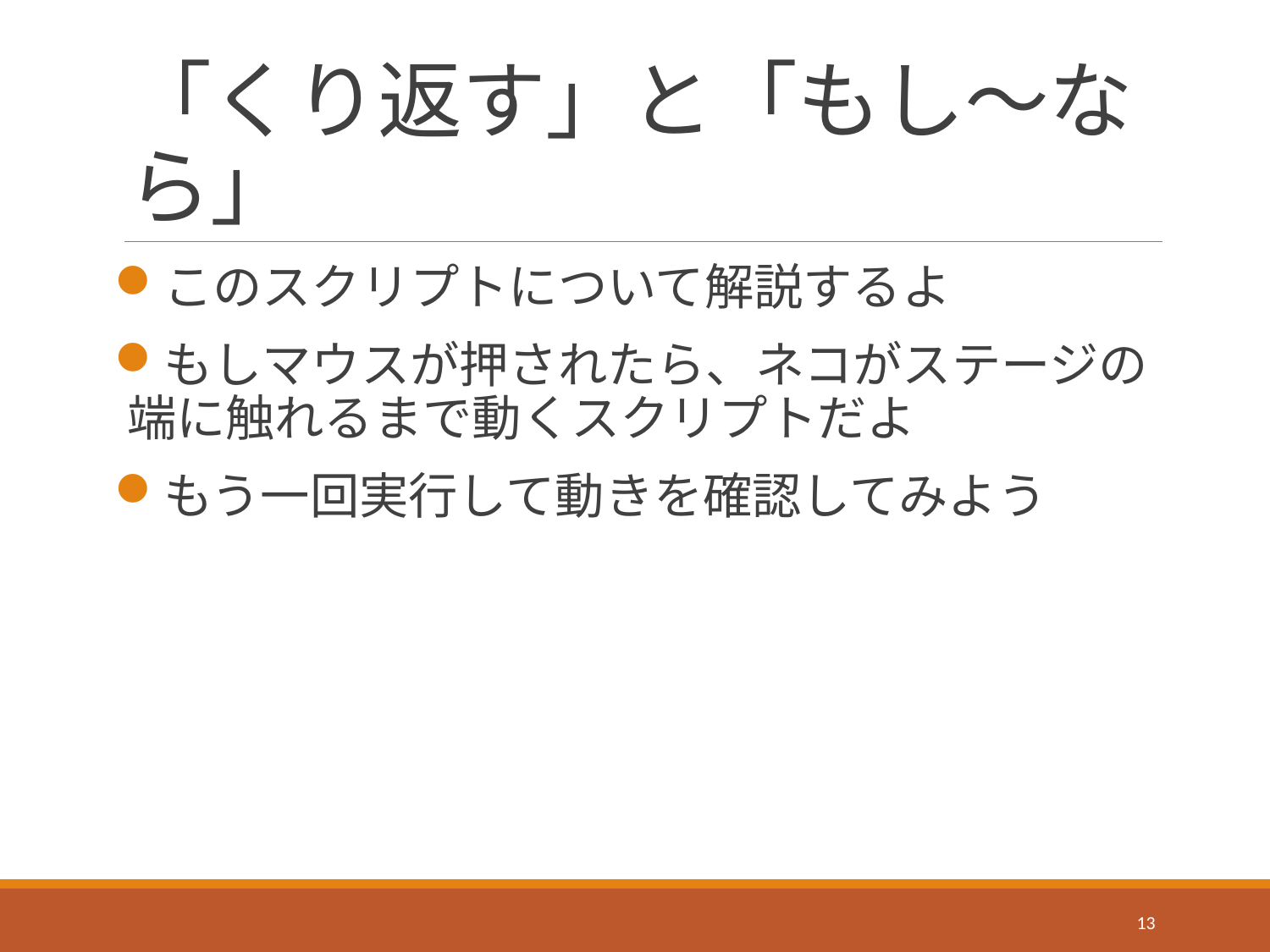

# 「くり返す」と「もし～なら」
このスクリプトについて解説するよ
もしマウスが押されたら、ネコがステージの端に触れるまで動くスクリプトだよ
もう一回実行して動きを確認してみよう
13